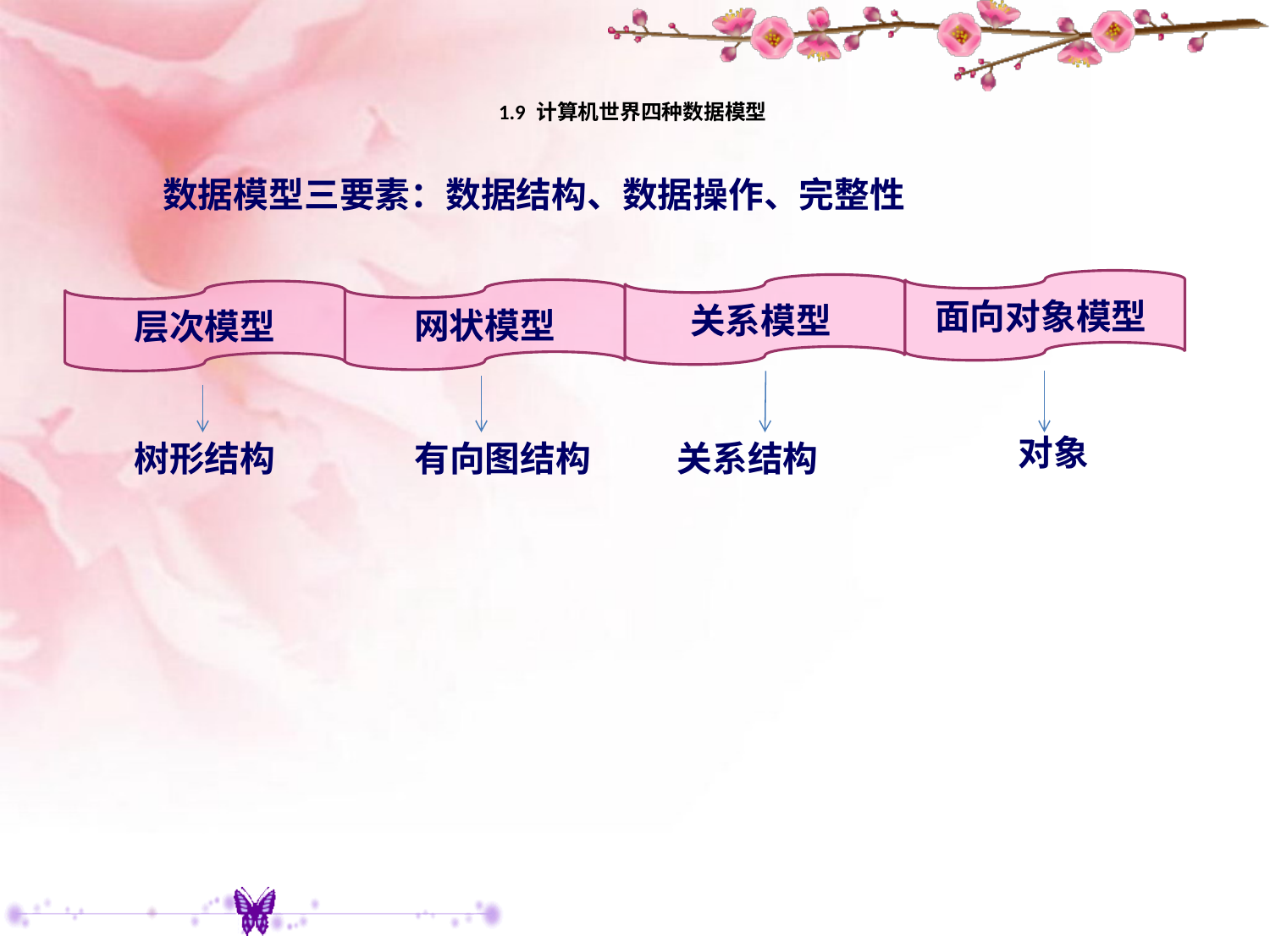

# 1.9  计算机世界四种数据模型
数据模型三要素：数据结构、数据操作、完整性
面向对象模型
关系模型
网状模型
层次模型
对象
树形结构
有向图结构
关系结构